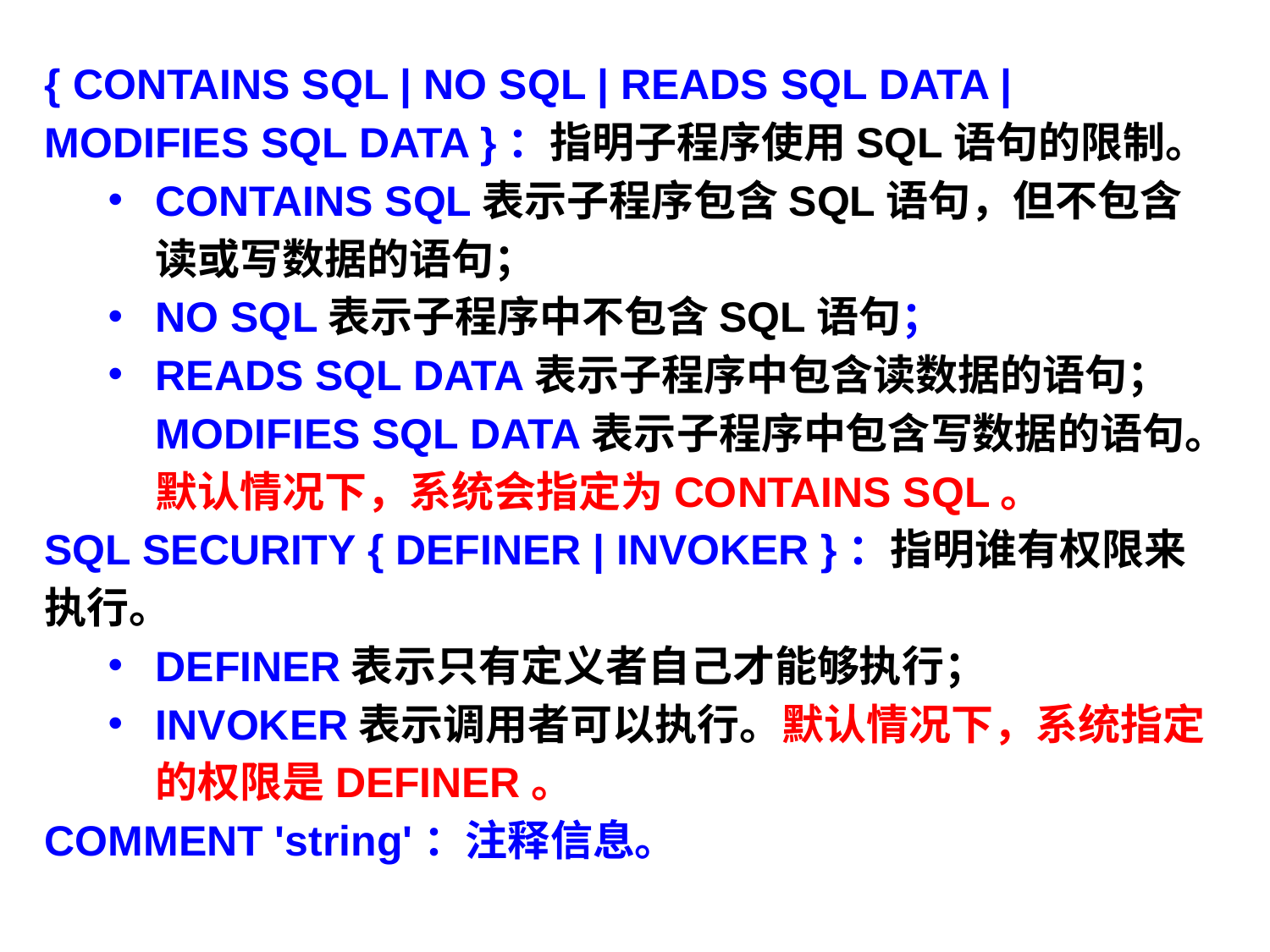

{ CONTAINS SQL | NO SQL | READS SQL DATA | MODIFIES SQL DATA }：指明子程序使用SQL语句的限制。
CONTAINS SQL表示子程序包含SQL语句，但不包含读或写数据的语句；
NO SQL表示子程序中不包含SQL语句；
READS SQL DATA表示子程序中包含读数据的语句；MODIFIES SQL DATA表示子程序中包含写数据的语句。默认情况下，系统会指定为CONTAINS SQL。
SQL SECURITY { DEFINER | INVOKER }：指明谁有权限来执行。
DEFINER表示只有定义者自己才能够执行；
INVOKER表示调用者可以执行。默认情况下，系统指定的权限是DEFINER。
COMMENT 'string'：注释信息。